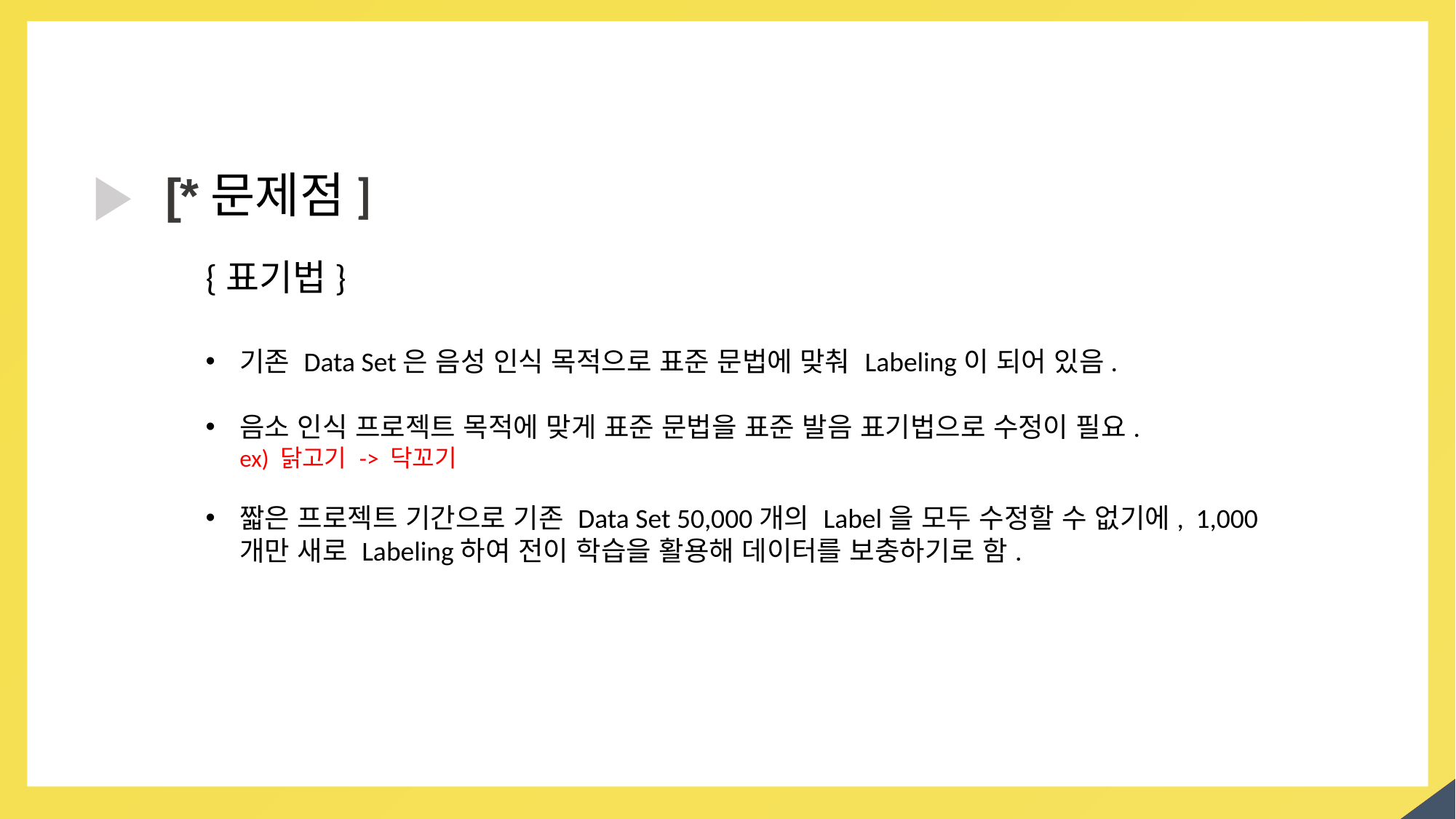

▶
[*문제점]
{표기법}
기존 Data Set은 음성 인식 목적으로 표준 문법에 맞춰 Labeling이 되어 있음.

음소 인식 프로젝트 목적에 맞게 표준 문법을 표준 발음 표기법으로 수정이 필요.                           ex) 닭고기 -> 닥꼬기

짧은 프로젝트 기간으로 기존 Data Set 50,000개의 Label을 모두 수정할 수 없기에,  1,000개만 새로 Labeling하여 전이 학습을 활용해 데이터를 보충하기로 함.

13